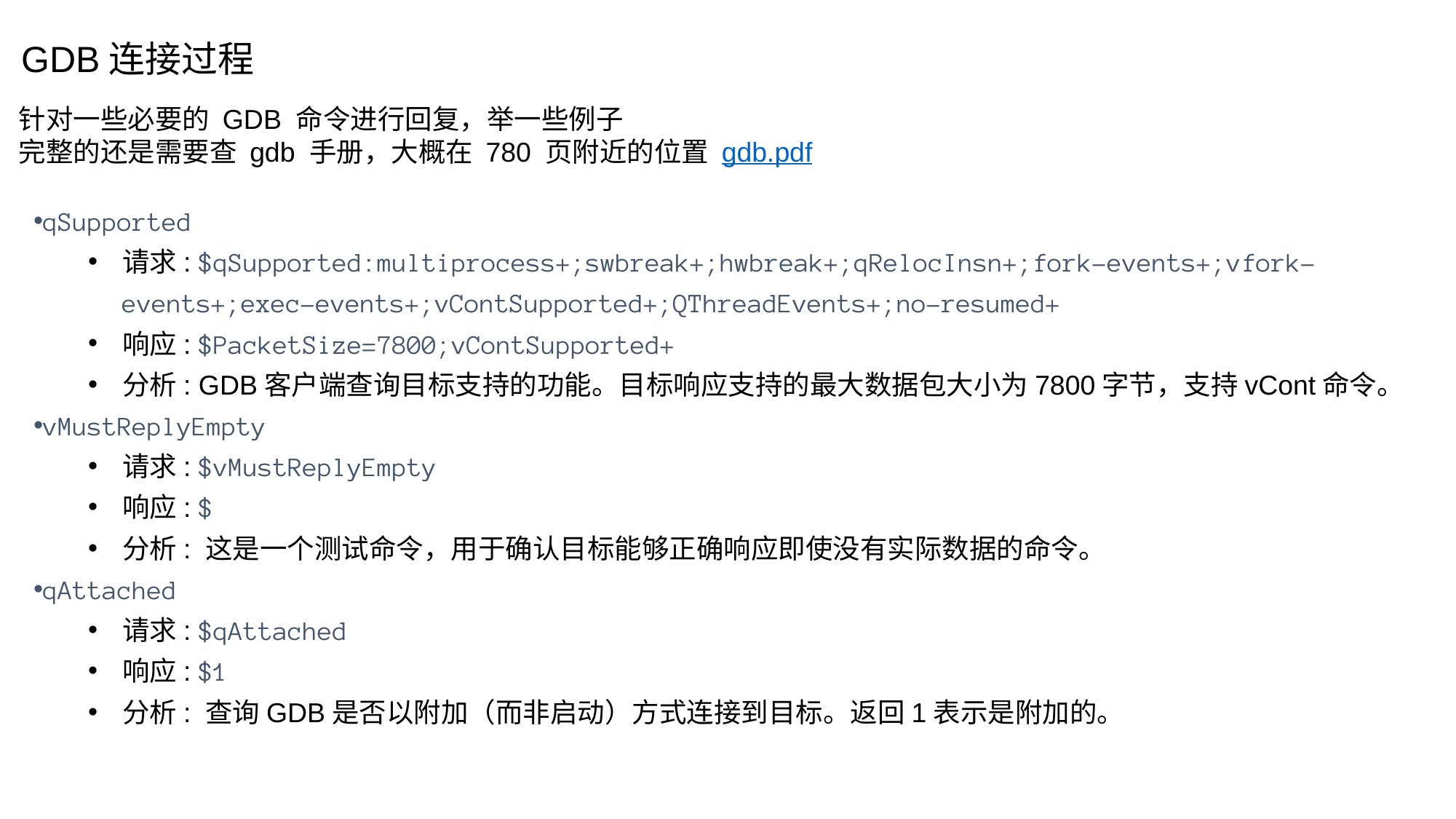

GDB连接过程
针对一些必要的 GDB 命令进行回复，举一些例子
完整的还是需要查 gdb 手册，大概在 780 页附近的位置 gdb.pdf
qSupported
请求: $qSupported:multiprocess+;swbreak+;hwbreak+;qRelocInsn+;fork-events+;vfork-events+;exec-events+;vContSupported+;QThreadEvents+;no-resumed+
响应: $PacketSize=7800;vContSupported+
分析: GDB客户端查询目标支持的功能。目标响应支持的最大数据包大小为7800字节，支持vCont命令。
vMustReplyEmpty
请求: $vMustReplyEmpty
响应: $
分析: 这是一个测试命令，用于确认目标能够正确响应即使没有实际数据的命令。
qAttached
请求: $qAttached
响应: $1
分析: 查询GDB是否以附加（而非启动）方式连接到目标。返回1表示是附加的。